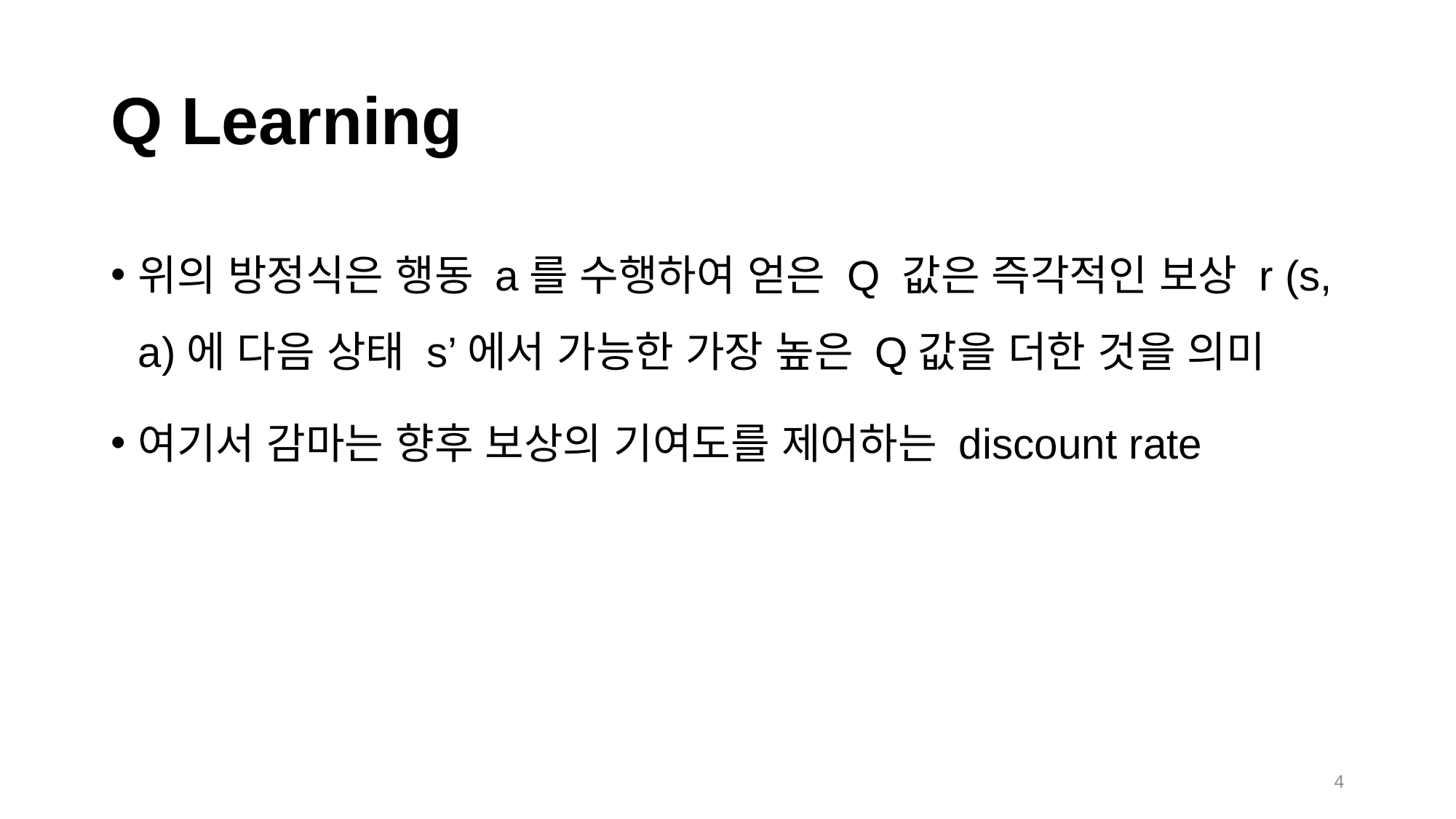

# Q Learning
위의 방정식은 행동 a를 수행하여 얻은 Q 값은 즉각적인 보상 r (s, a)에 다음 상태 s’에서 가능한 가장 높은 Q값을 더한 것을 의미
여기서 감마는 향후 보상의 기여도를 제어하는 discount rate
4